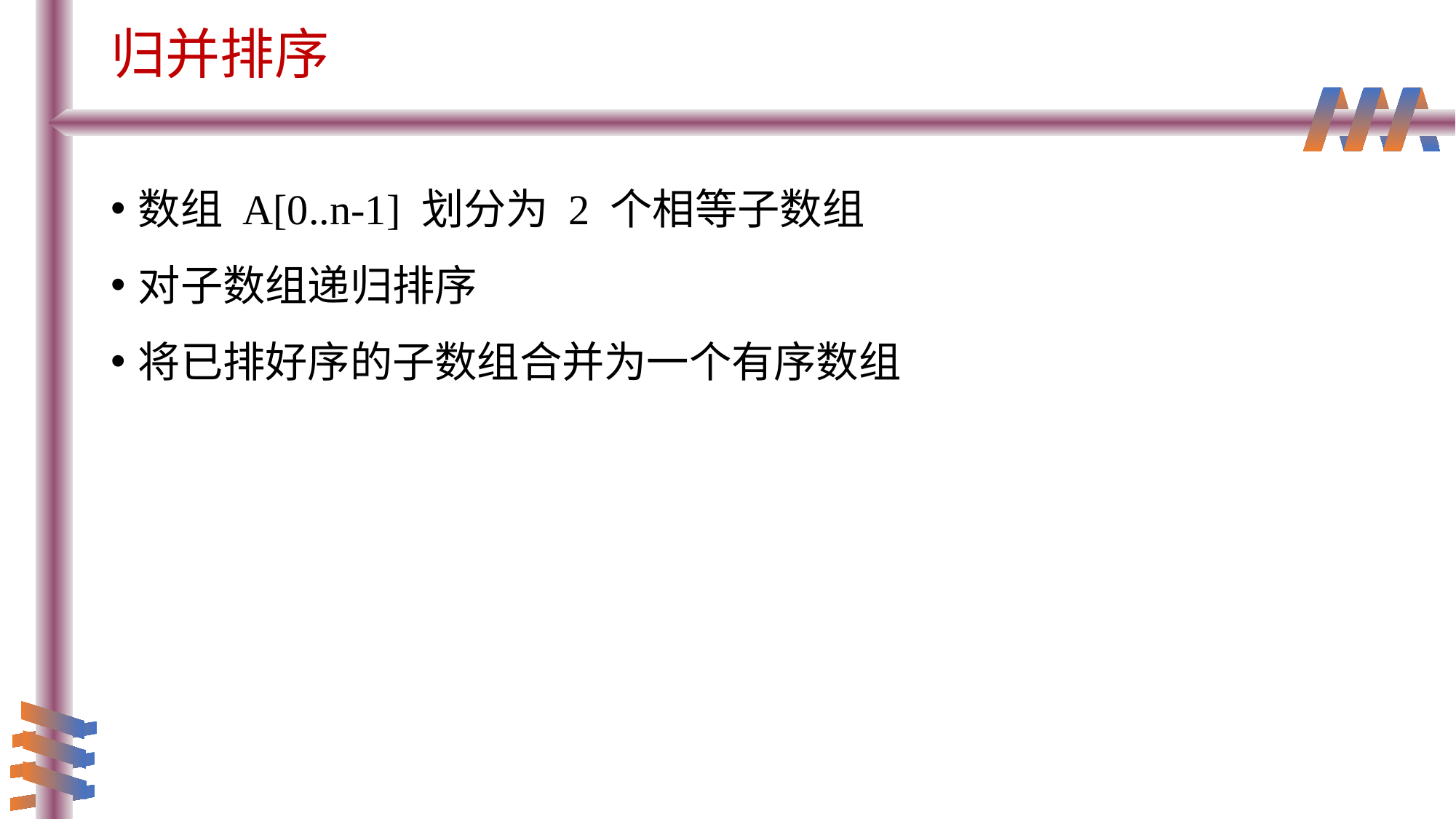

# 归并排序
数组 A[0..n-1] 划分为 2 个相等子数组
对子数组递归排序
将已排好序的子数组合并为一个有序数组